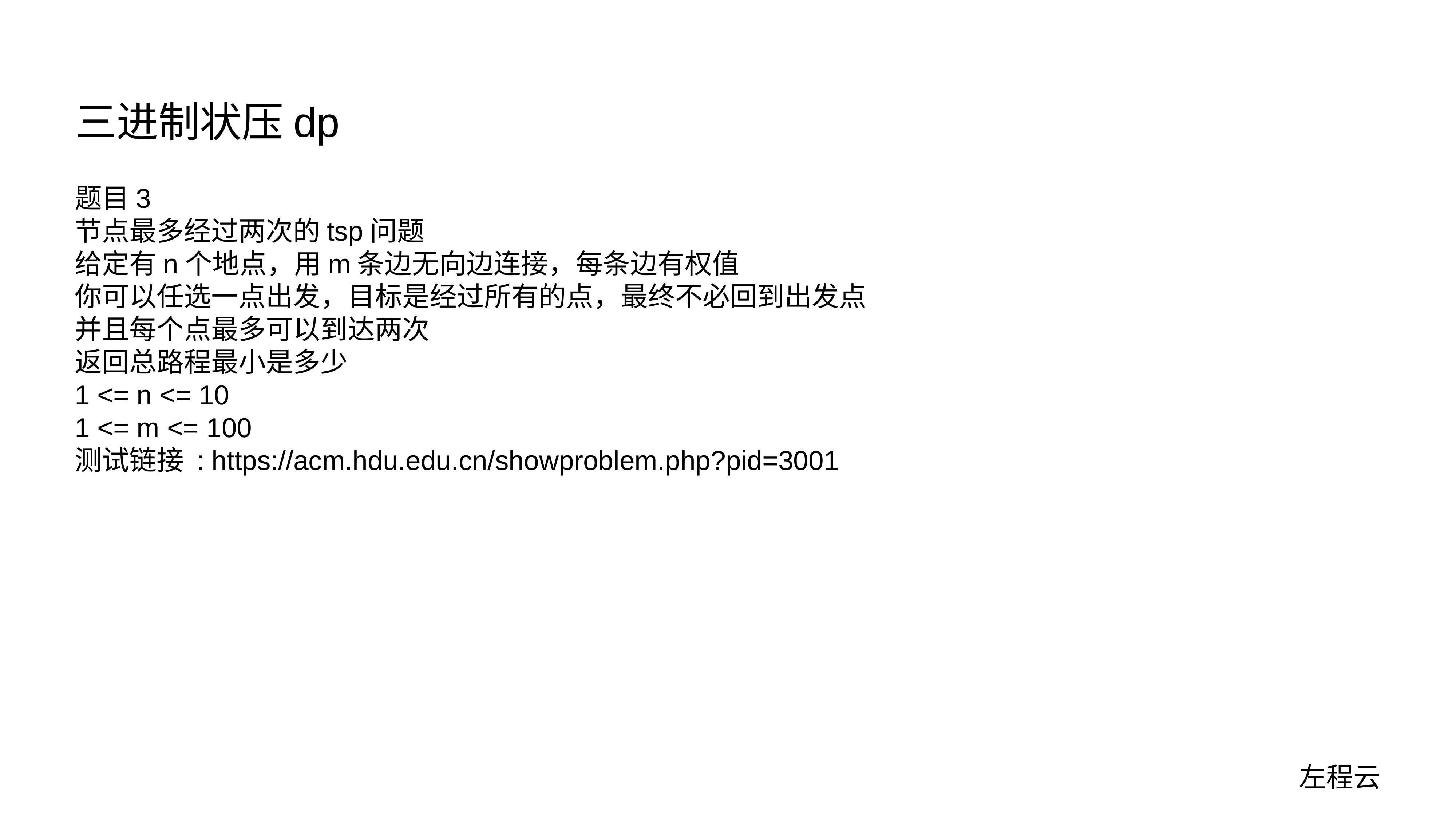

# 三进制状压dp
题目3
节点最多经过两次的tsp问题
给定有n个地点，用m条边无向边连接，每条边有权值
你可以任选一点出发，目标是经过所有的点，最终不必回到出发点
并且每个点最多可以到达两次
返回总路程最小是多少
1 <= n <= 10
1 <= m <= 100
测试链接 : https://acm.hdu.edu.cn/showproblem.php?pid=3001
左程云